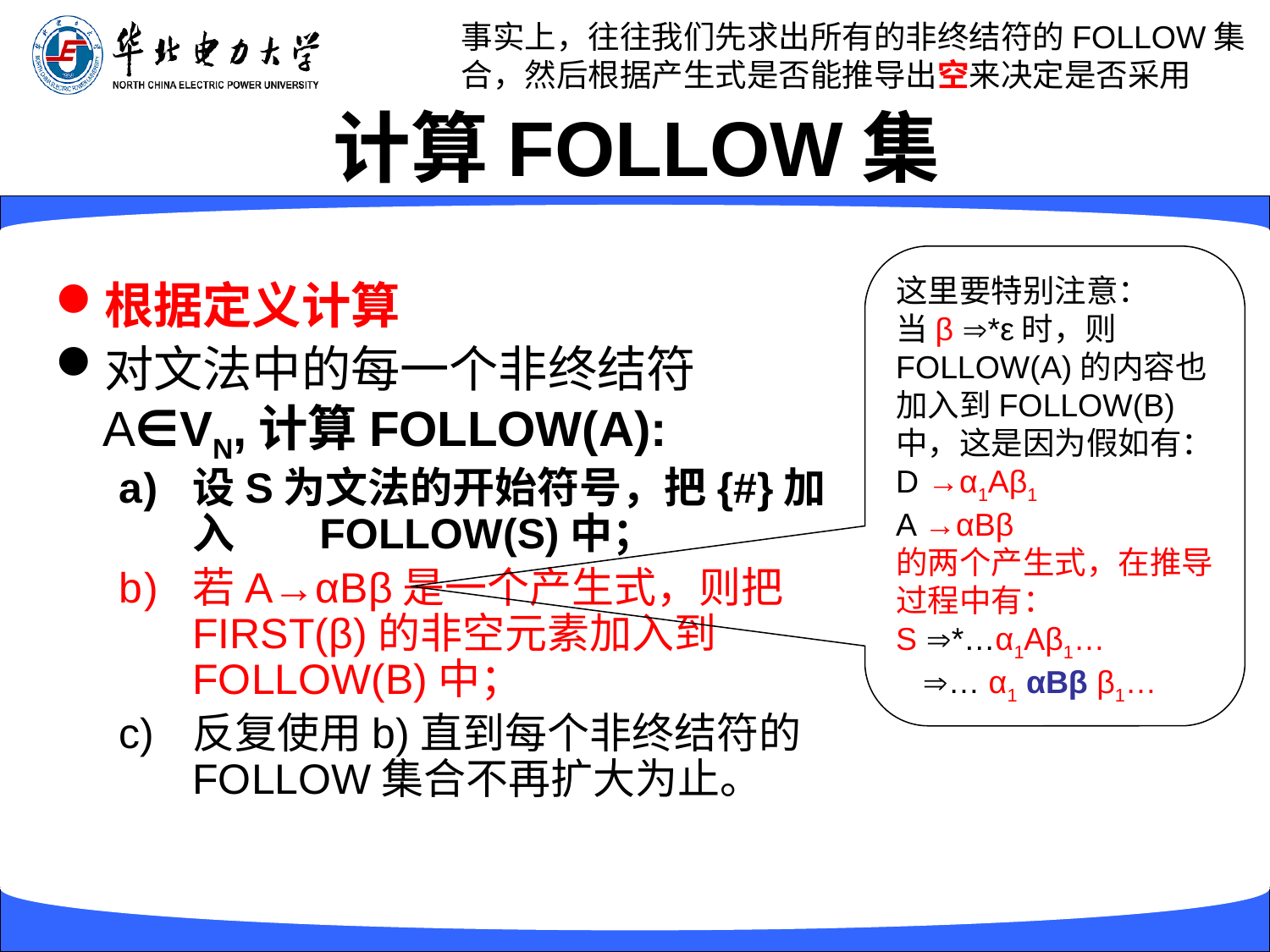

事实上，往往我们先求出所有的非终结符的FOLLOW集合，然后根据产生式是否能推导出空来决定是否采用
# 计算FOLLOW集
这里要特别注意：
当β ⇒*ε时，则FOLLOW(A)的内容也加入到FOLLOW(B)中，这是因为假如有：
D →α1Aβ1
A →αBβ
的两个产生式，在推导过程中有：
S ⇒*…α1Aβ1…
   ⇒… α1 αBβ β1…

根据定义计算
对文法中的每一个非终结符A∈VN,计算FOLLOW(A):
设S为文法的开始符号，把{#}加入	FOLLOW(S)中；
若A→αBβ是一个产生式，则把FIRST(β)的非空元素加入到FOLLOW(B)中；
反复使用b)直到每个非终结符的FOLLOW集合不再扩大为止。